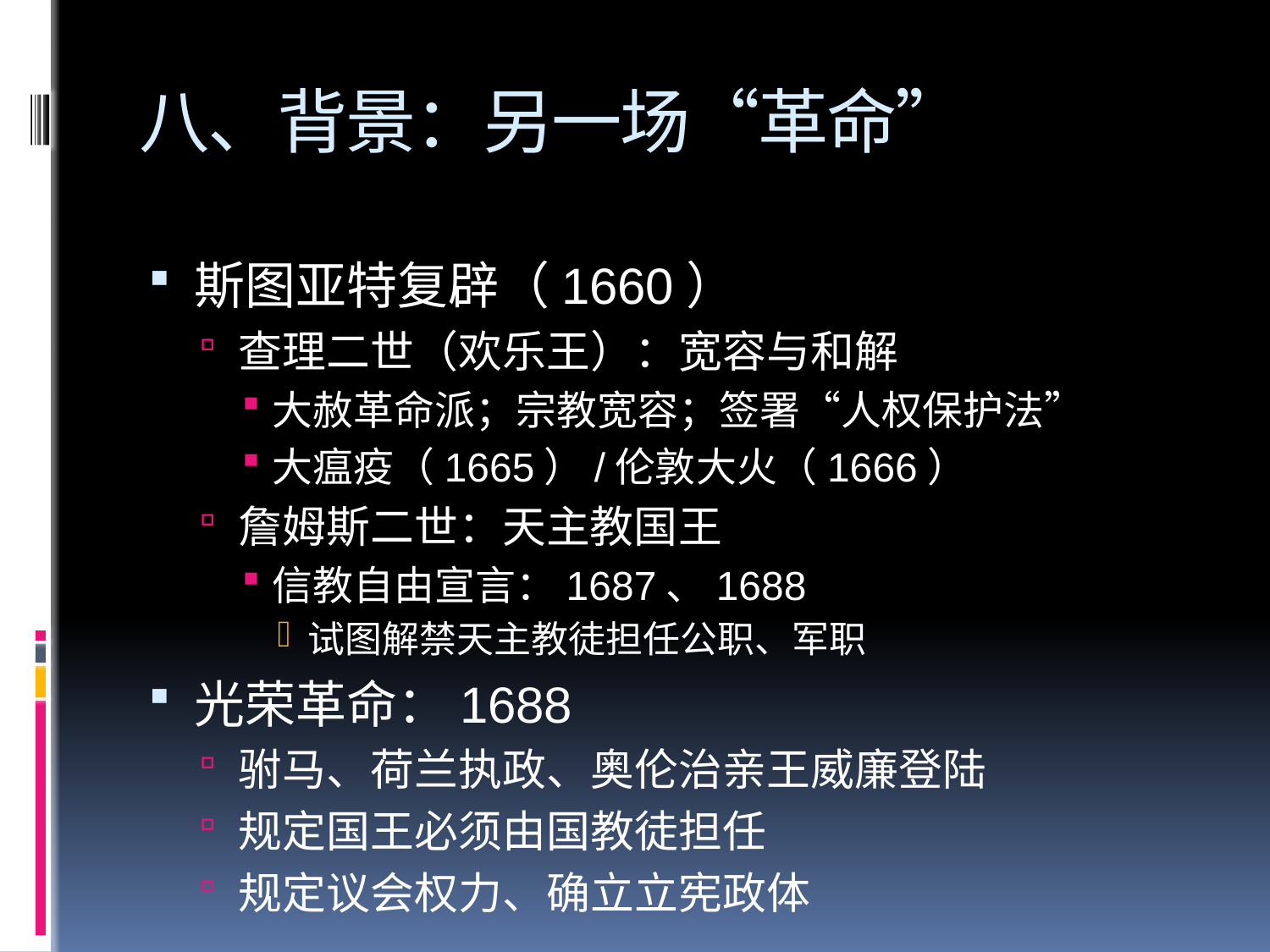

# 八、背景：另一场“革命”
斯图亚特复辟（1660）
查理二世（欢乐王）：宽容与和解
大赦革命派；宗教宽容；签署“人权保护法”
大瘟疫（1665）/伦敦大火（1666）
詹姆斯二世：天主教国王
信教自由宣言：1687、1688
试图解禁天主教徒担任公职、军职
光荣革命：1688
驸马、荷兰执政、奥伦治亲王威廉登陆
规定国王必须由国教徒担任
规定议会权力、确立立宪政体